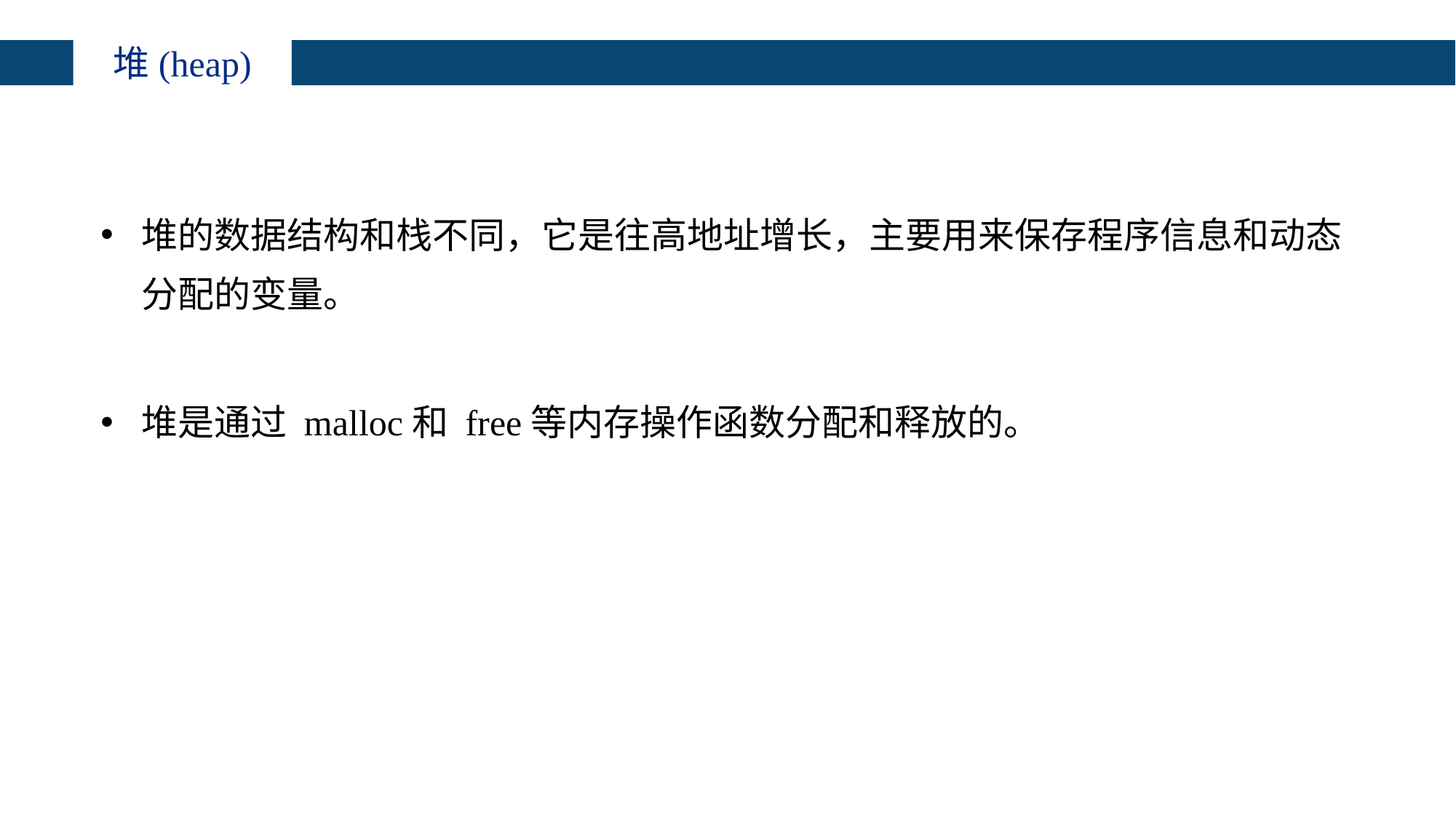

堆(heap)

堆的数据结构和栈不同，它是往高地址增长，主要用来保存程序信息和动态分配的变量。

堆是通过 malloc和 free等内存操作函数分配和释放的。